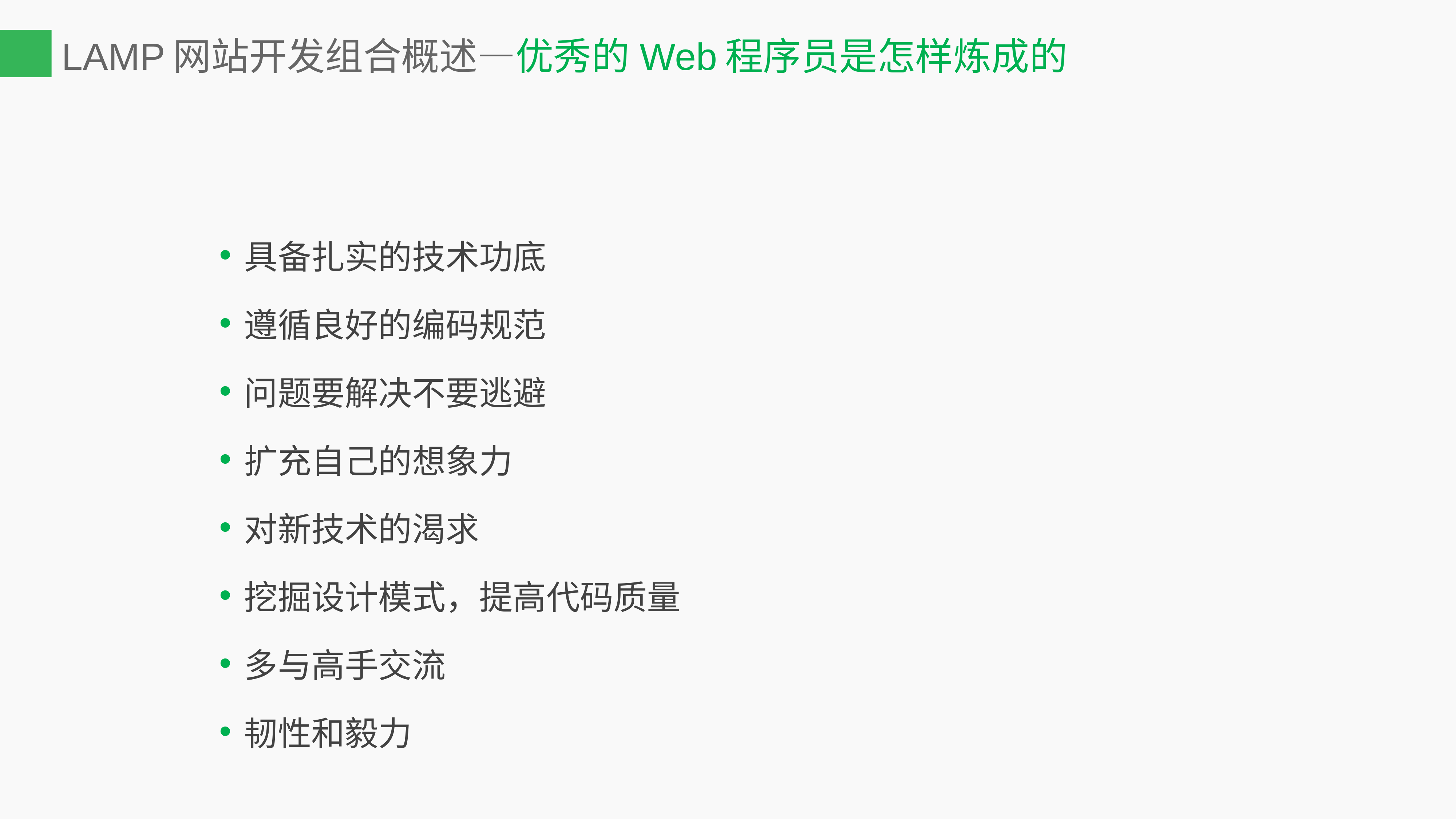

# LAMP网站开发组合概述—优秀的Web程序员是怎样炼成的
具备扎实的技术功底
遵循良好的编码规范
问题要解决不要逃避
扩充自己的想象力
对新技术的渴求
挖掘设计模式，提高代码质量
多与高手交流
韧性和毅力